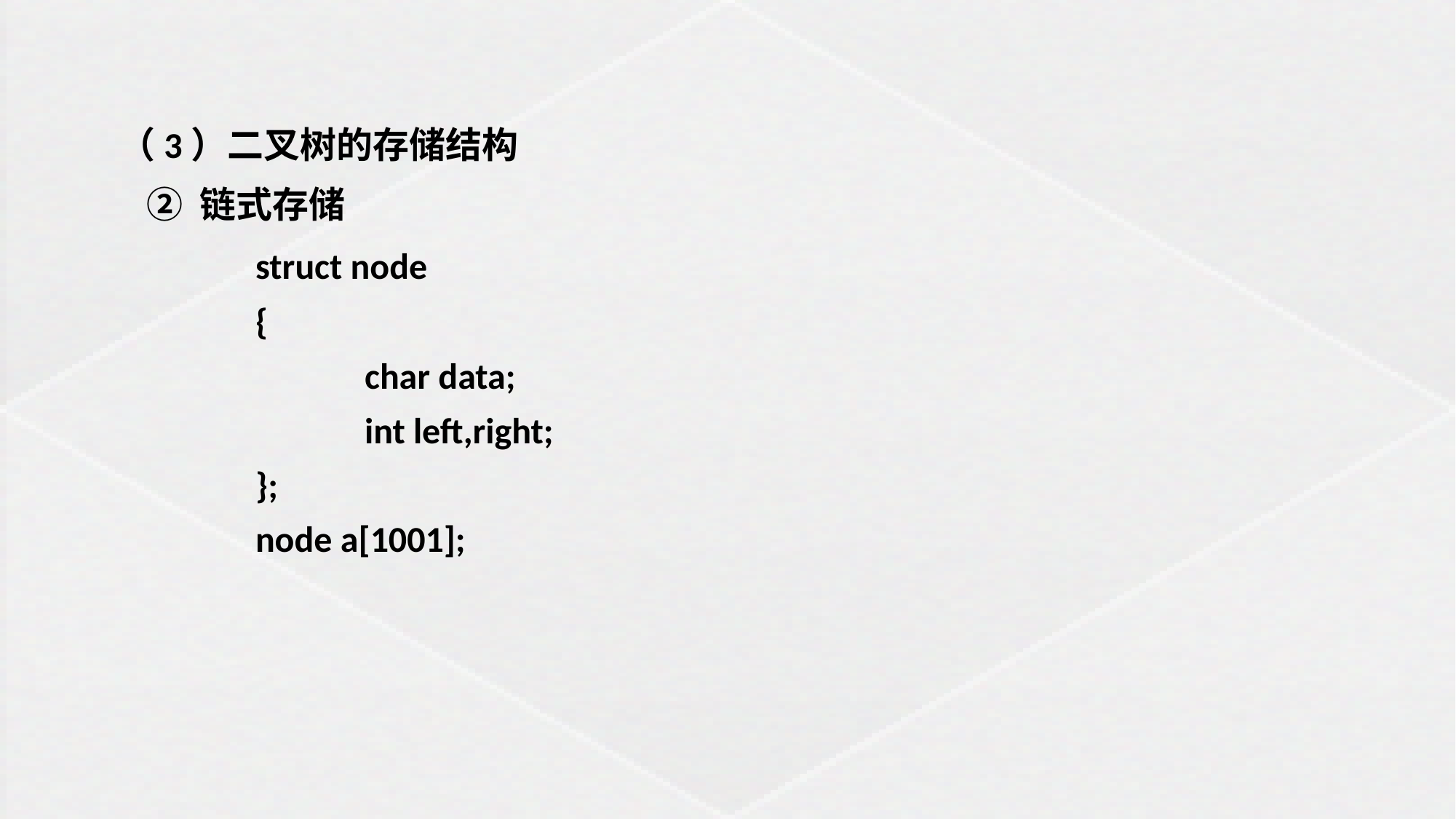

（3）二叉树的存储结构
	② 链式存储
		struct node
		{
			char data;
			int left,right;
		};
		node a[1001];